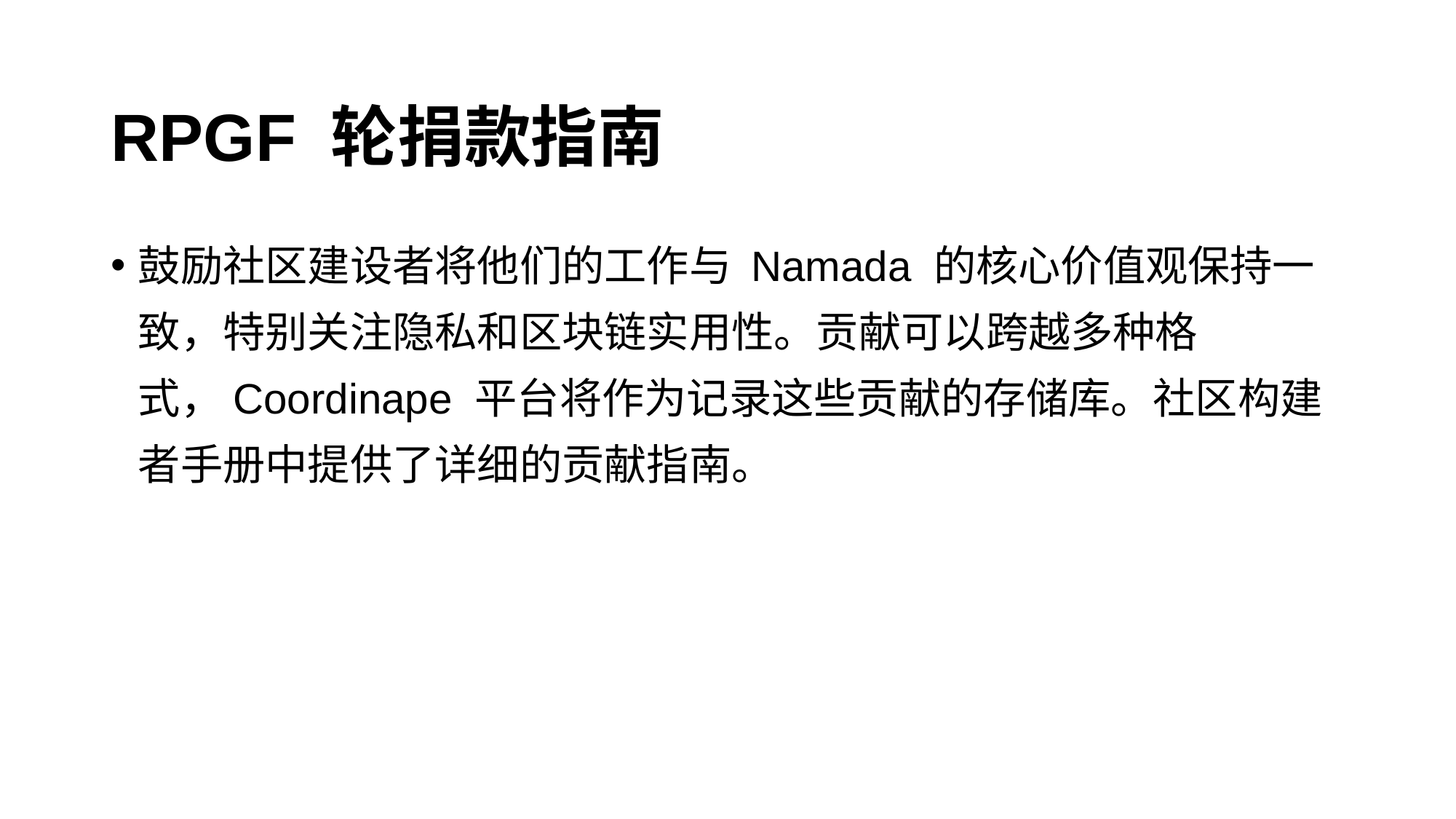

# RPGF 轮捐款指南
鼓励社区建设者将他们的工作与 Namada 的核心价值观保持一致，特别关注隐私和区块链实用性。贡献可以跨越多种格式，Coordinape 平台将作为记录这些贡献的存储库。社区构建者手册中提供了详细的贡献指南。